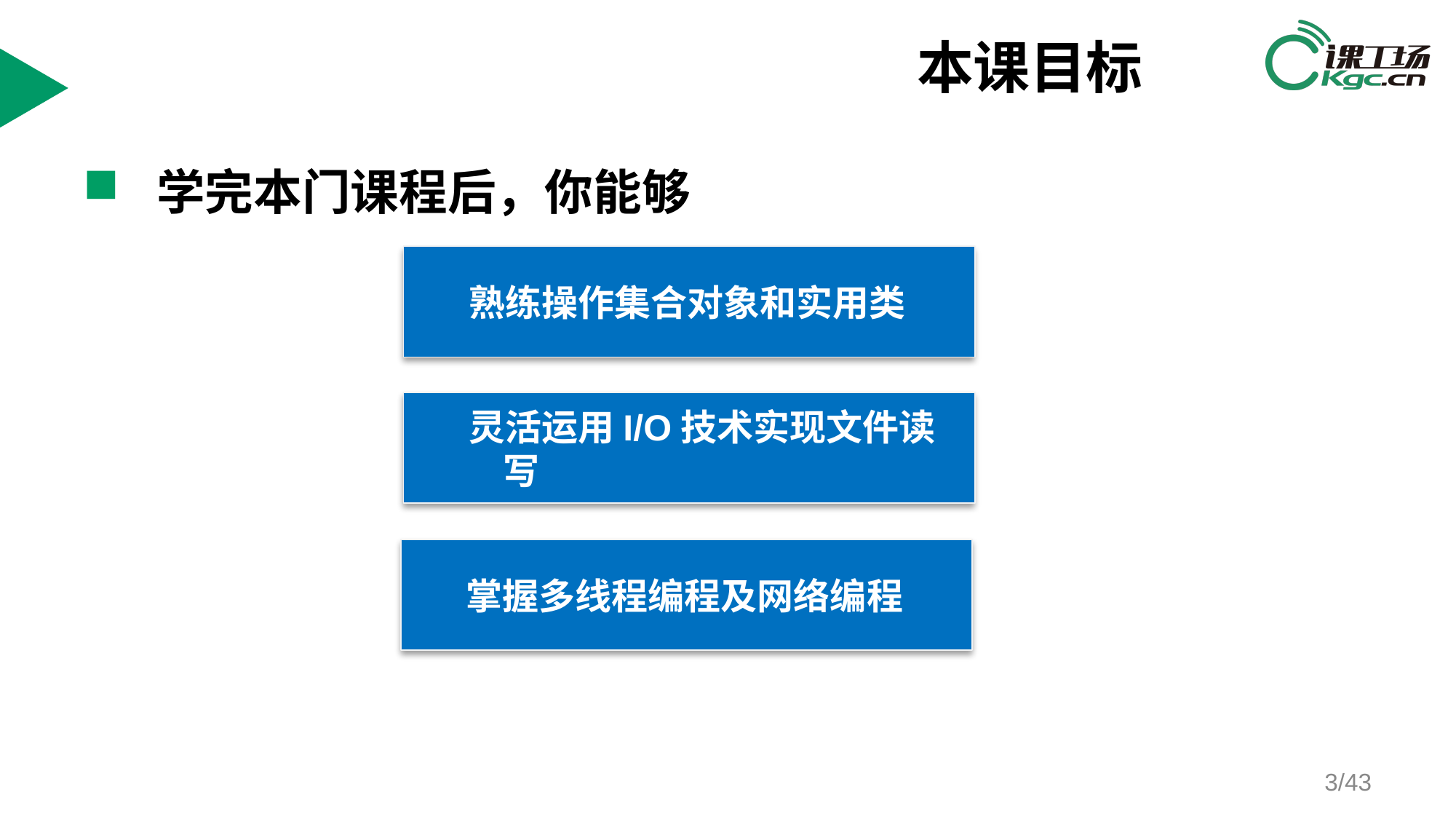

# 本课目标
学完本门课程后，你能够
熟练操作集合对象和实用类
灵活运用I/O技术实现文件读写
掌握多线程编程及网络编程
3/43